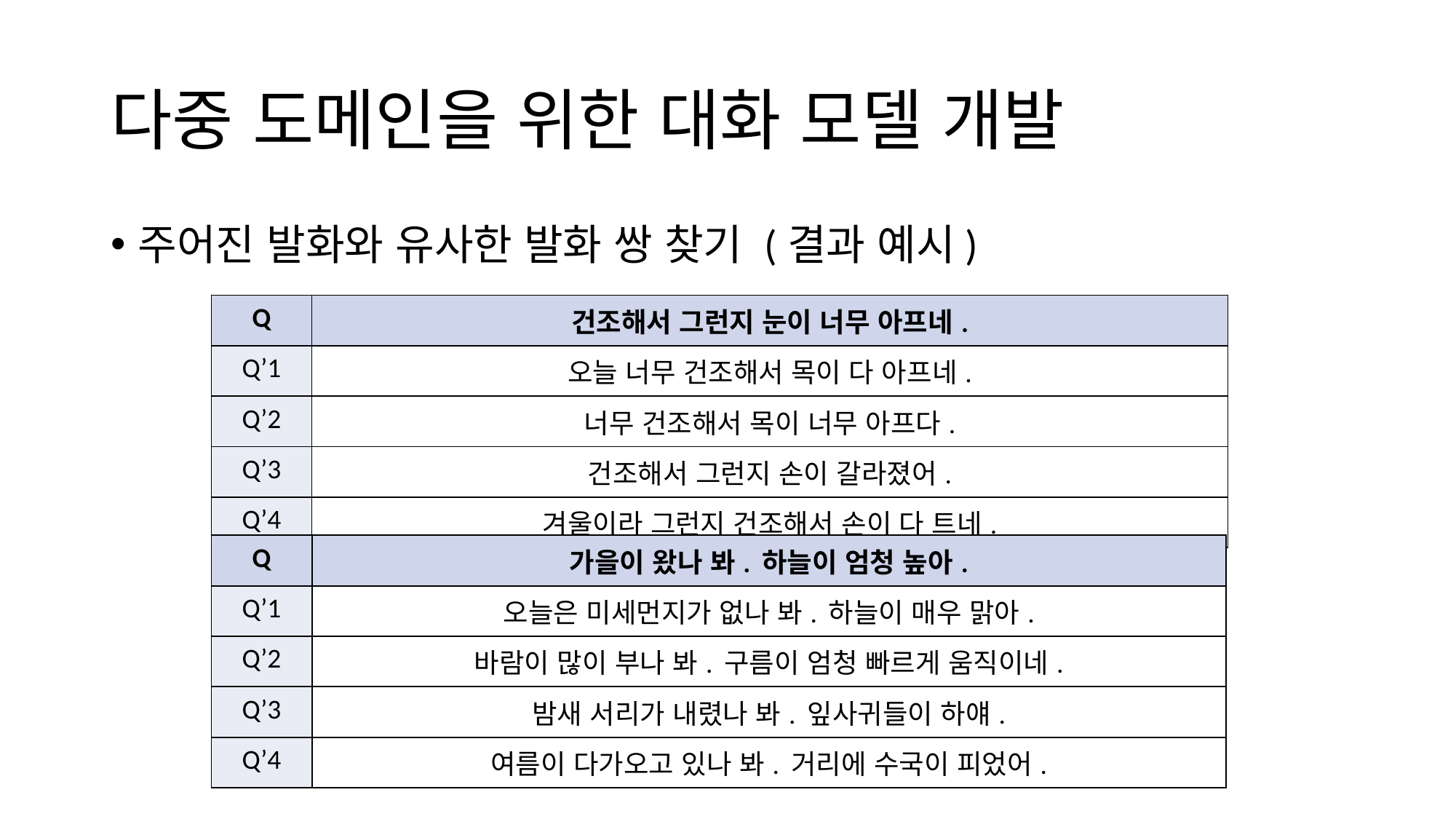

# 다중 도메인을 위한 대화 모델 개발
주어진 발화와 유사한 발화 쌍 찾기 (결과 예시)

| Q | 건조해서 그런지 눈이 너무 아프네. |
| --- | --- |
| Q’1 | 오늘 너무 건조해서 목이 다 아프네. |
| Q’2 | 너무 건조해서 목이 너무 아프다. |
| Q’3 | 건조해서 그런지 손이 갈라졌어. |
| Q’4 | 겨울이라 그런지 건조해서 손이 다 트네. |
| Q | 가을이 왔나 봐. 하늘이 엄청 높아. |
| --- | --- |
| Q’1 | 오늘은 미세먼지가 없나 봐. 하늘이 매우 맑아. |
| Q’2 | 바람이 많이 부나 봐. 구름이 엄청 빠르게 움직이네. |
| Q’3 | 밤새 서리가 내렸나 봐. 잎사귀들이 하얘. |
| Q’4 | 여름이 다가오고 있나 봐. 거리에 수국이 피었어. |